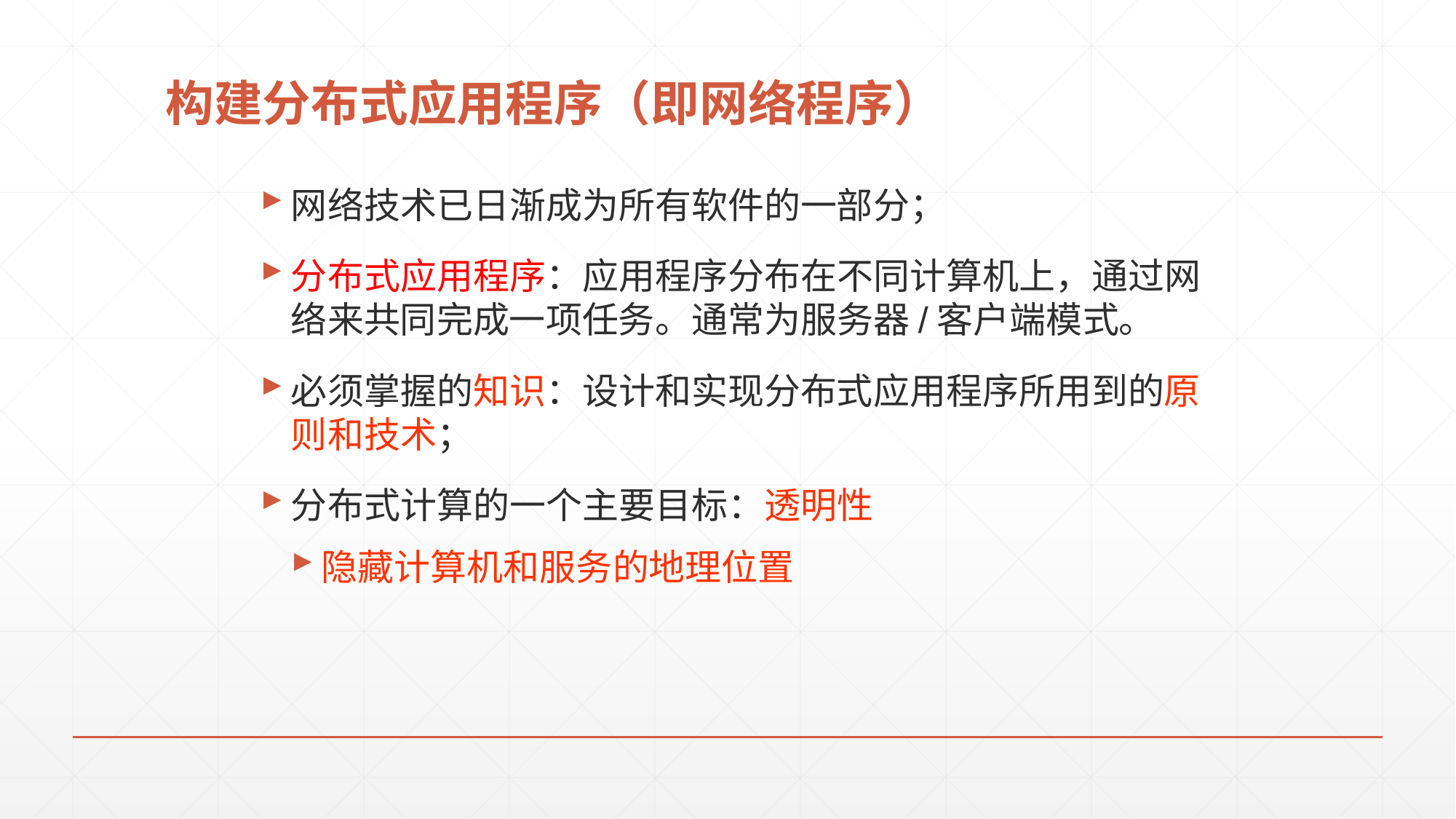

# 构建分布式应用程序（即网络程序）
网络技术已日渐成为所有软件的一部分；
分布式应用程序：应用程序分布在不同计算机上，通过网络来共同完成一项任务。通常为服务器/客户端模式。
必须掌握的知识：设计和实现分布式应用程序所用到的原则和技术；
分布式计算的一个主要目标：透明性
隐藏计算机和服务的地理位置